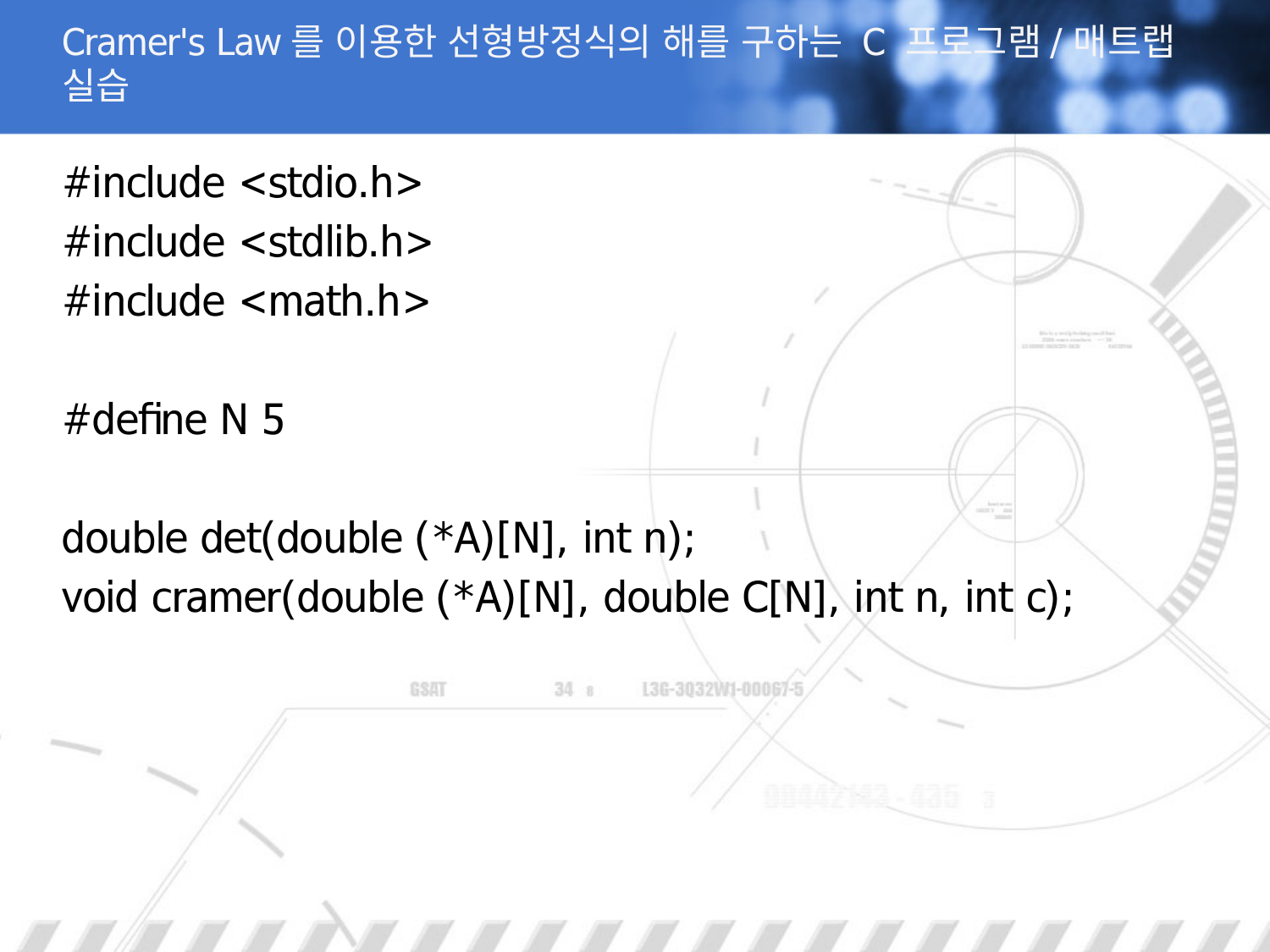

# Cramer's Law를 이용한 선형방정식의 해를 구하는 C 프로그램/매트랩 실습
#include <stdio.h>
#include <stdlib.h>
#include <math.h>

#define N 5

double det(double (*A)[N], int n);
void cramer(double (*A)[N], double C[N], int n, int c);